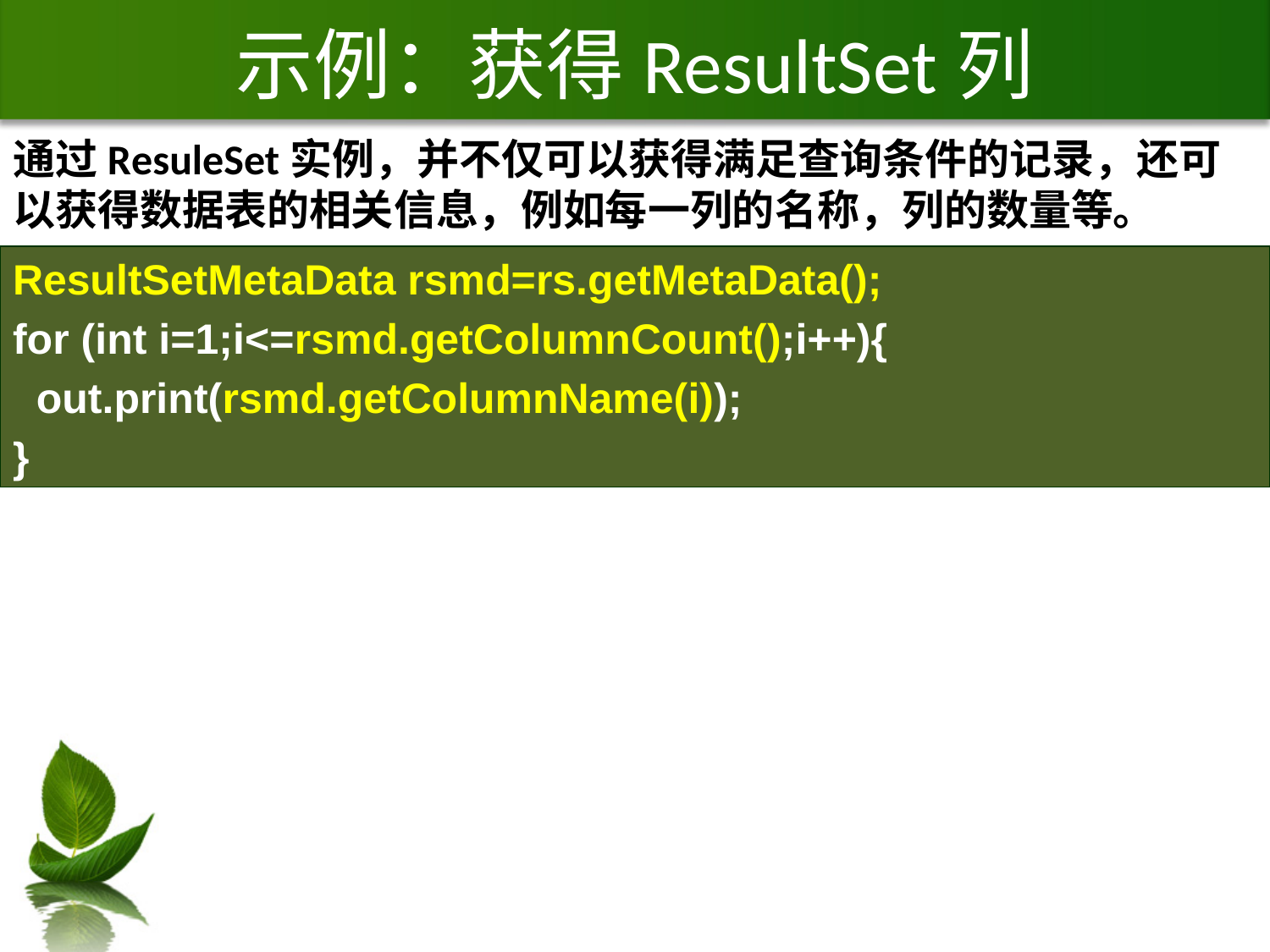

# 示例：获得ResultSet列
通过ResuleSet实例，并不仅可以获得满足查询条件的记录，还可以获得数据表的相关信息，例如每一列的名称，列的数量等。
ResultSetMetaData rsmd=rs.getMetaData();
for (int i=1;i<=rsmd.getColumnCount();i++){
  out.print(rsmd.getColumnName(i));
}